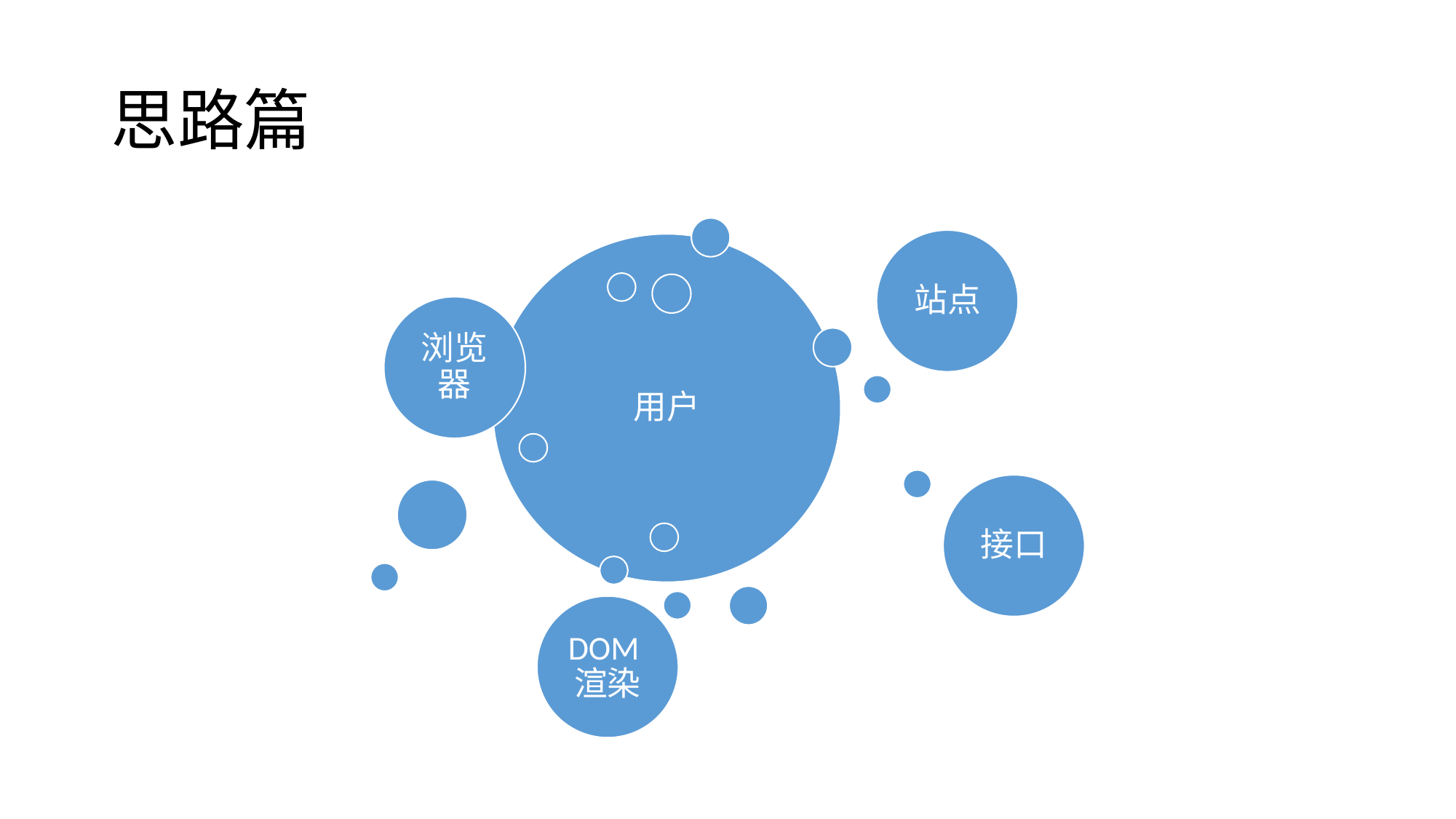

# 思路篇
用户
浏览器
站点
接口
DOM渲染